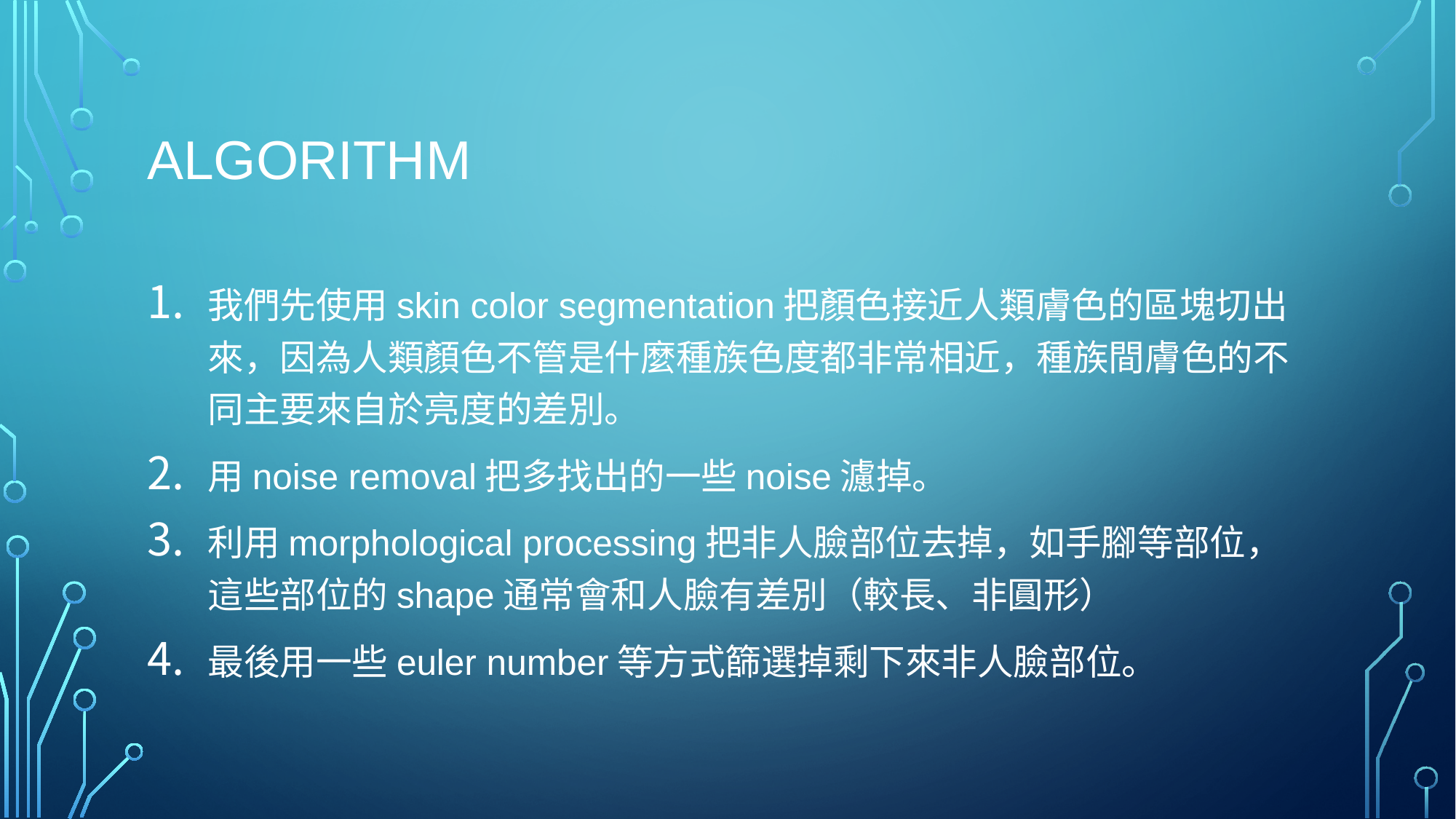

# Algorithm
我們先使用skin color segmentation把顏色接近人類膚色的區塊切出來，因為人類顏色不管是什麼種族色度都非常相近，種族間膚色的不同主要來自於亮度的差別。
用noise removal把多找出的一些noise濾掉。
利用morphological processing把非人臉部位去掉，如手腳等部位，這些部位的shape通常會和人臉有差別（較長、非圓形）
最後用一些euler number等方式篩選掉剩下來非人臉部位。